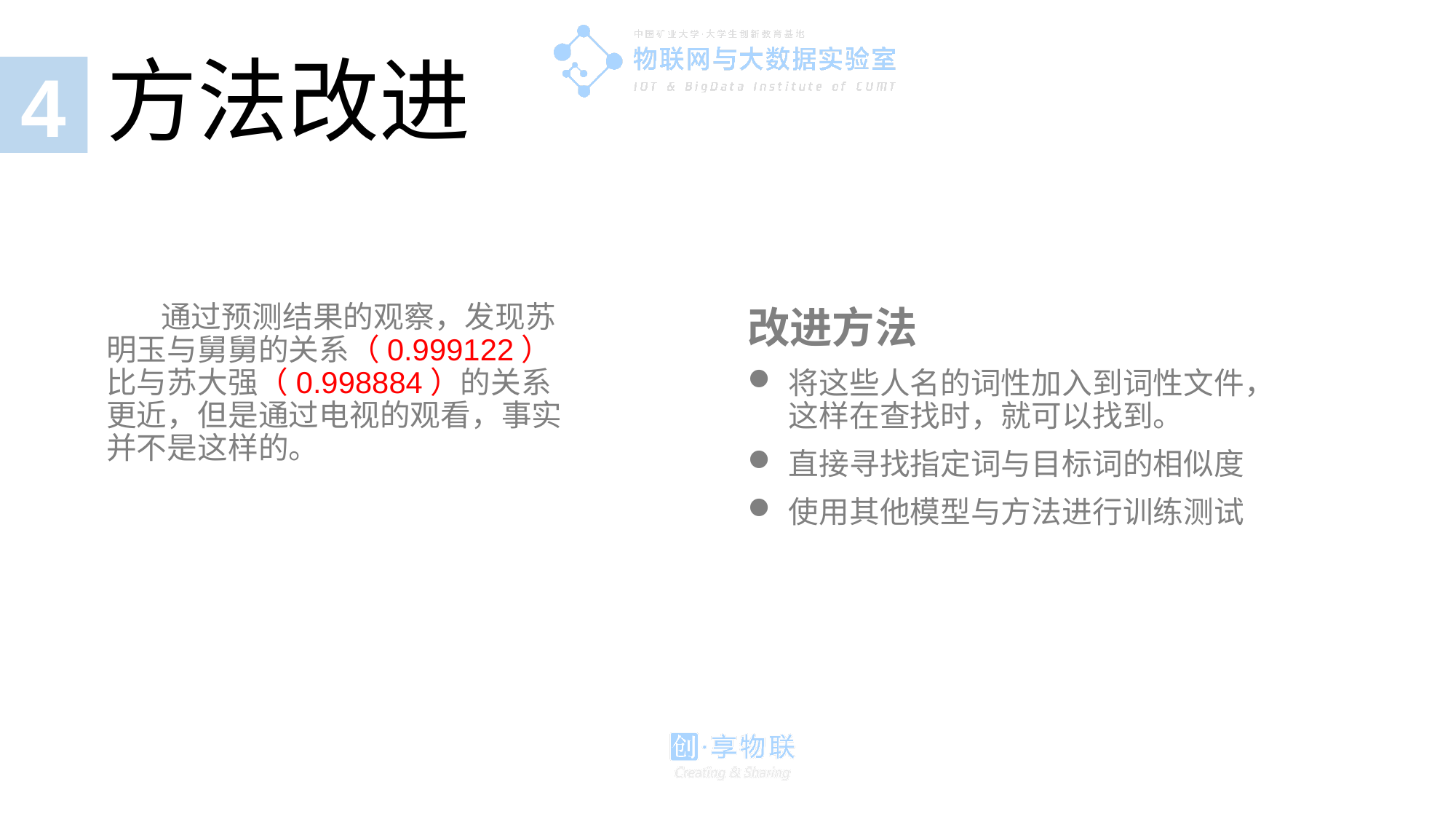

4
# 方法改进
通过预测结果的观察，发现苏明玉与舅舅的关系（0.999122）比与苏大强（0.998884）的关系更近，但是通过电视的观看，事实并不是这样的。
改进方法
将这些人名的词性加入到词性文件，这样在查找时，就可以找到。
直接寻找指定词与目标词的相似度
使用其他模型与方法进行训练测试